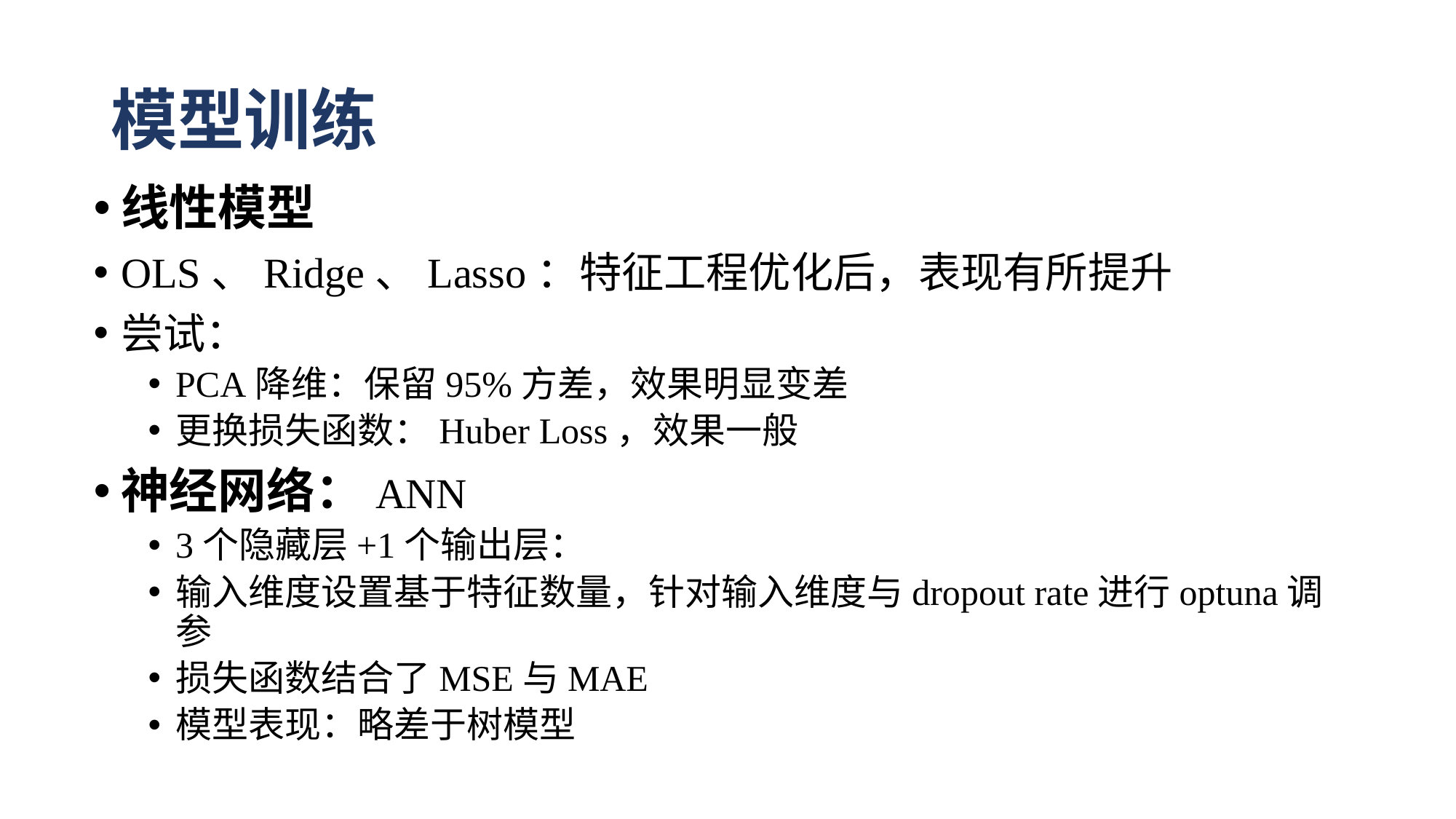

# 模型训练
线性模型
OLS、Ridge、Lasso：特征工程优化后，表现有所提升
尝试：
PCA降维：保留95%方差，效果明显变差
更换损失函数：Huber Loss，效果一般
神经网络：ANN
3个隐藏层+1个输出层：
输入维度设置基于特征数量，针对输入维度与dropout rate进行optuna调参
损失函数结合了MSE与MAE
模型表现：略差于树模型